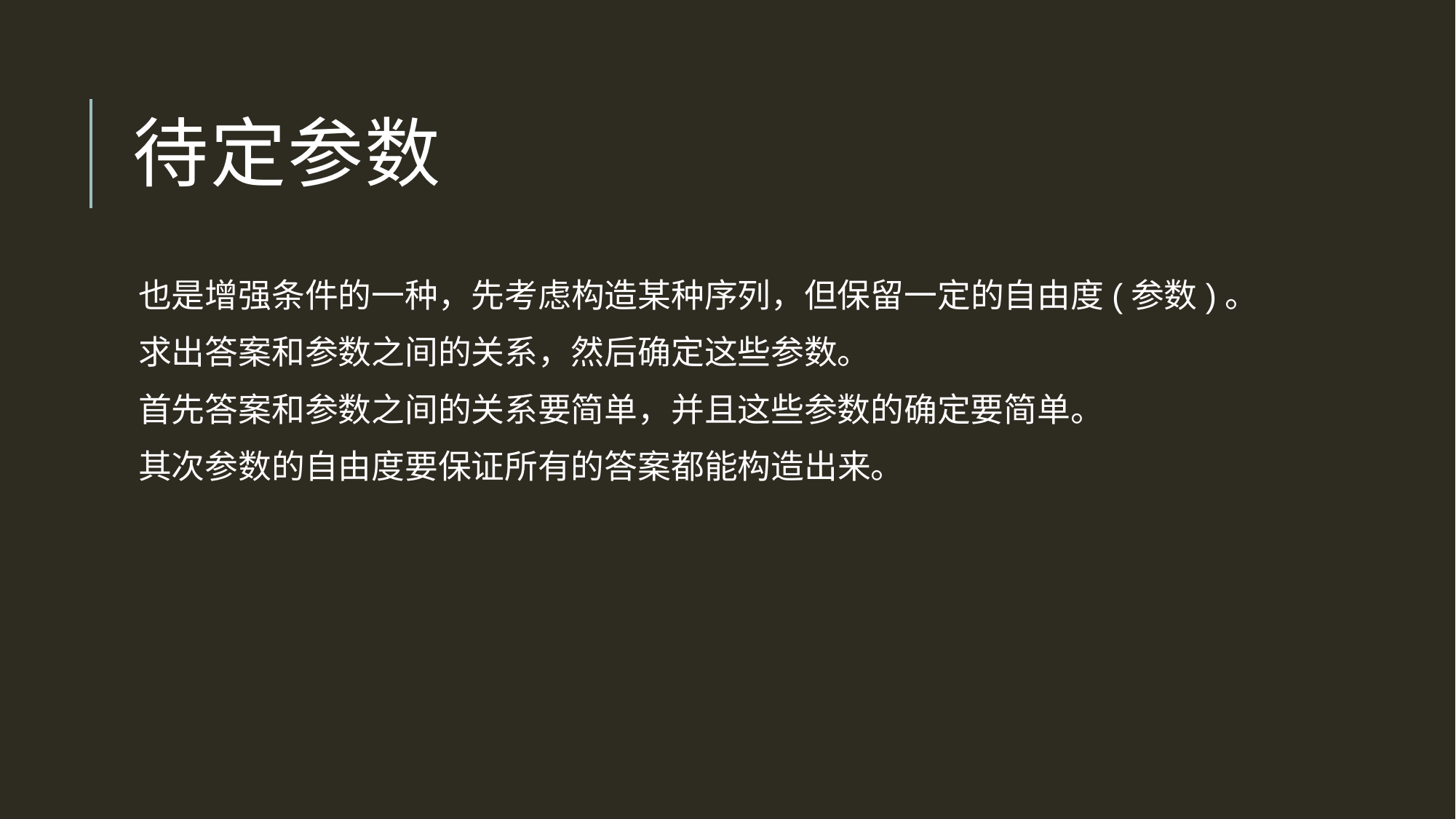

# 待定参数
也是增强条件的一种，先考虑构造某种序列，但保留一定的自由度(参数)。
求出答案和参数之间的关系，然后确定这些参数。
首先答案和参数之间的关系要简单，并且这些参数的确定要简单。
其次参数的自由度要保证所有的答案都能构造出来。